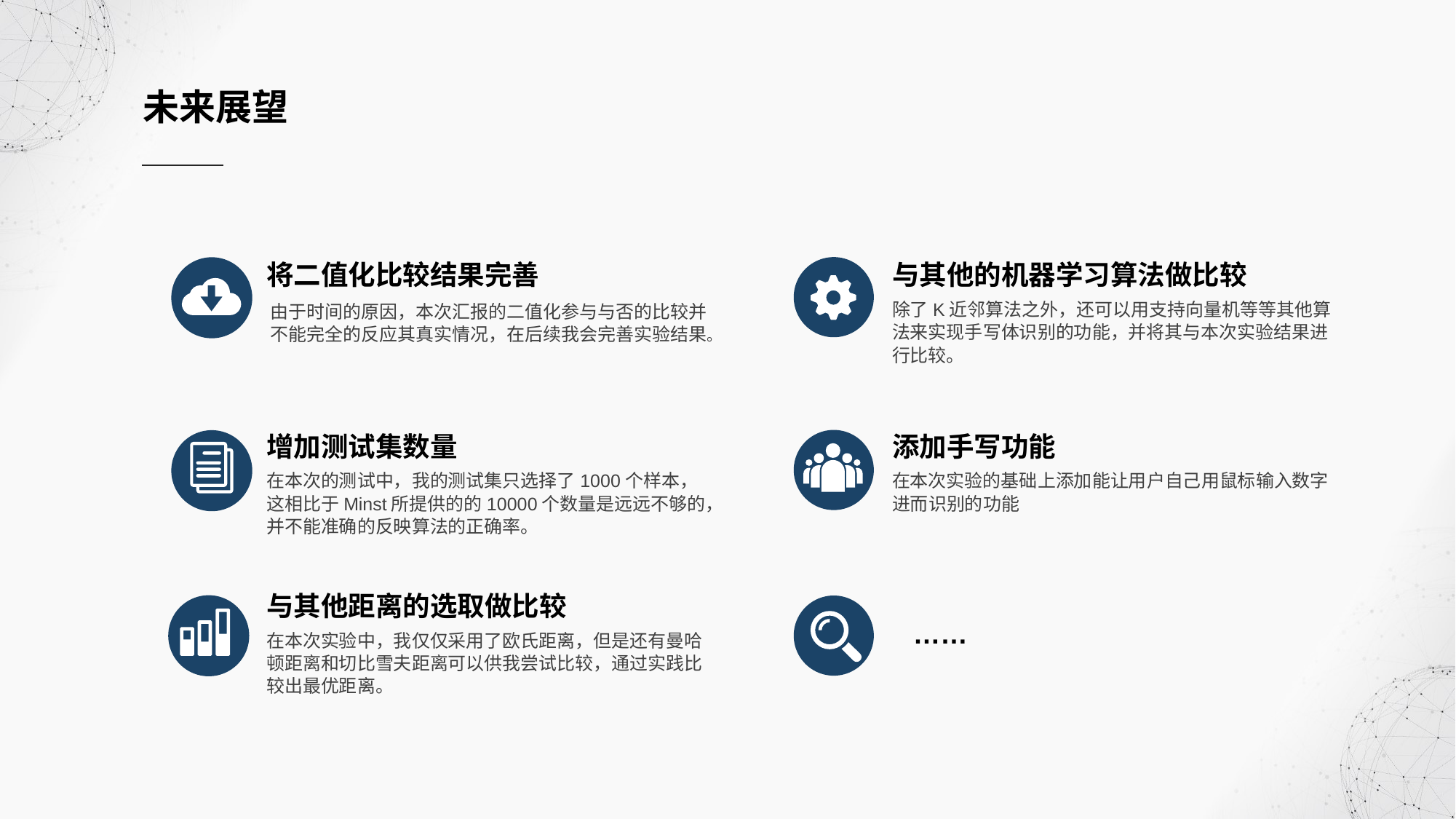

未来展望
将二值化比较结果完善
与其他的机器学习算法做比较

除了K近邻算法之外，还可以用支持向量机等等其他算法来实现手写体识别的功能，并将其与本次实验结果进行比较。
由于时间的原因，本次汇报的二值化参与与否的比较并不能完全的反应其真实情况，在后续我会完善实验结果。
增加测试集数量
添加手写功能

在本次的测试中，我的测试集只选择了1000个样本，这相比于Minst所提供的的10000个数量是远远不够的，并不能准确的反映算法的正确率。
在本次实验的基础上添加能让用户自己用鼠标输入数字进而识别的功能
与其他距离的选取做比较

……
在本次实验中，我仅仅采用了欧氏距离，但是还有曼哈顿距离和切比雪夫距离可以供我尝试比较，通过实践比较出最优距离。